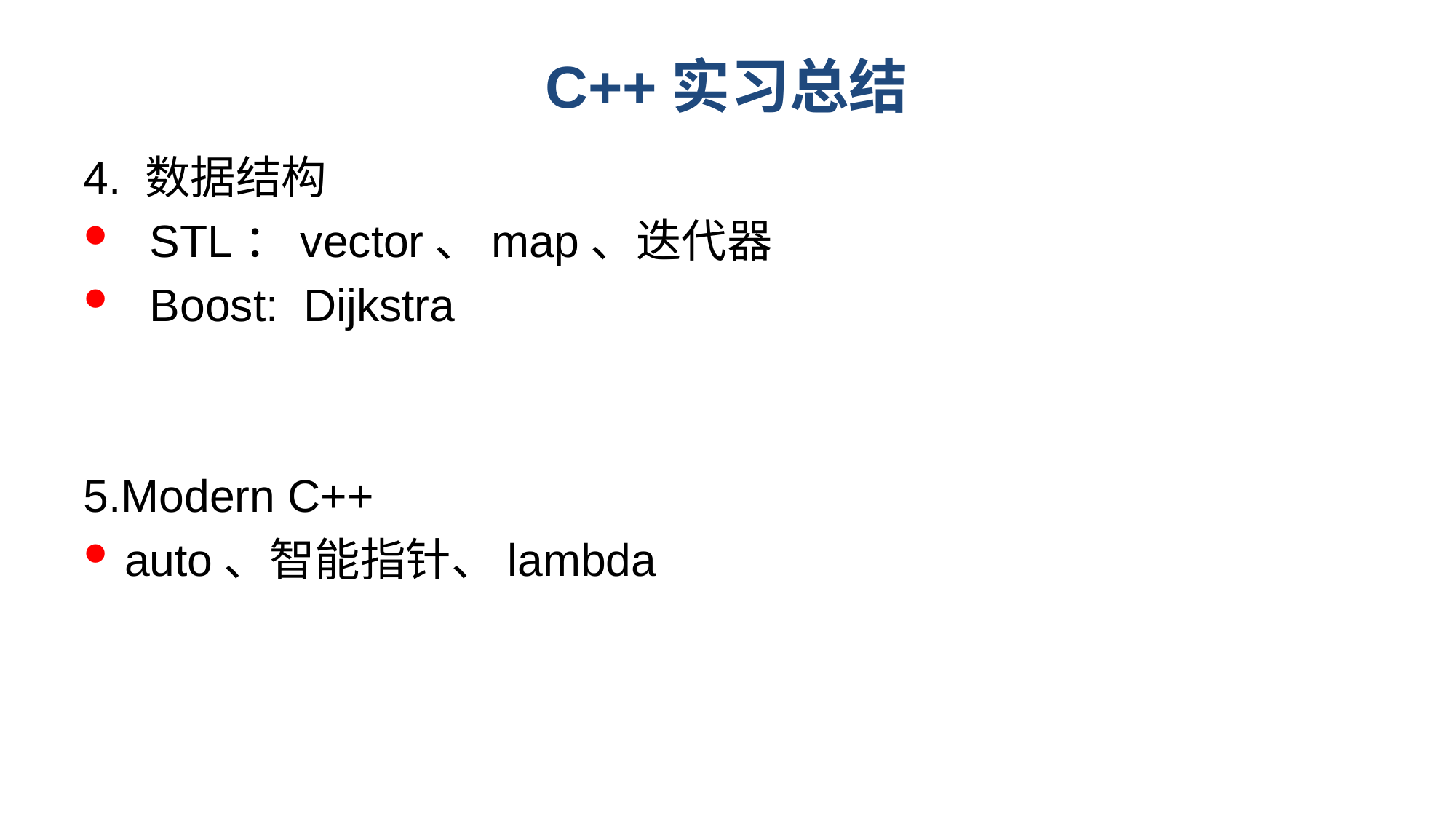

# C++实习总结
4. 数据结构
  STL：vector、map、迭代器
  Boost:  Dijkstra

5.Modern C++
auto、智能指针、lambda